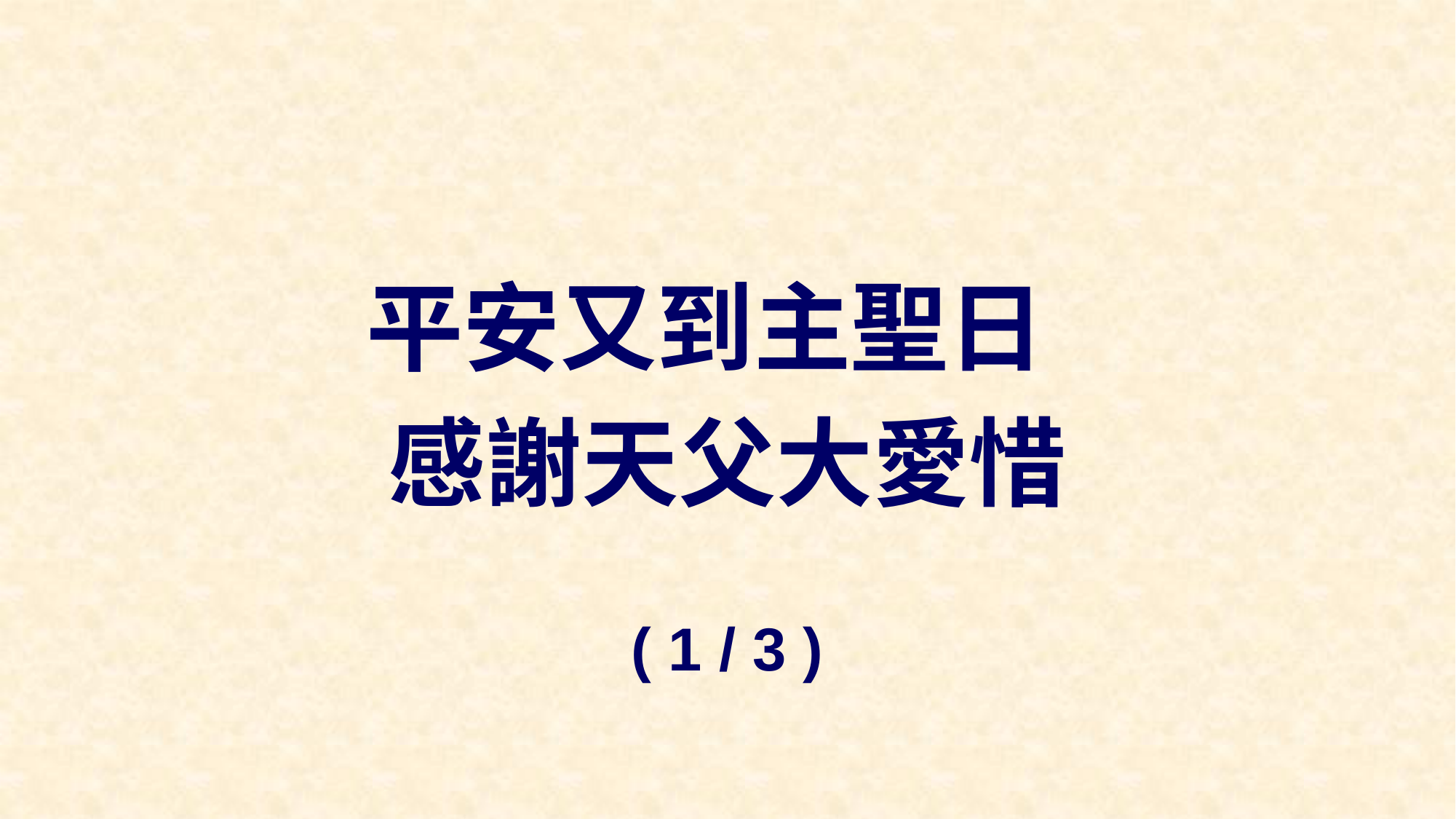

平安又到主聖日
感謝天父大愛惜
( 1 / 3 )